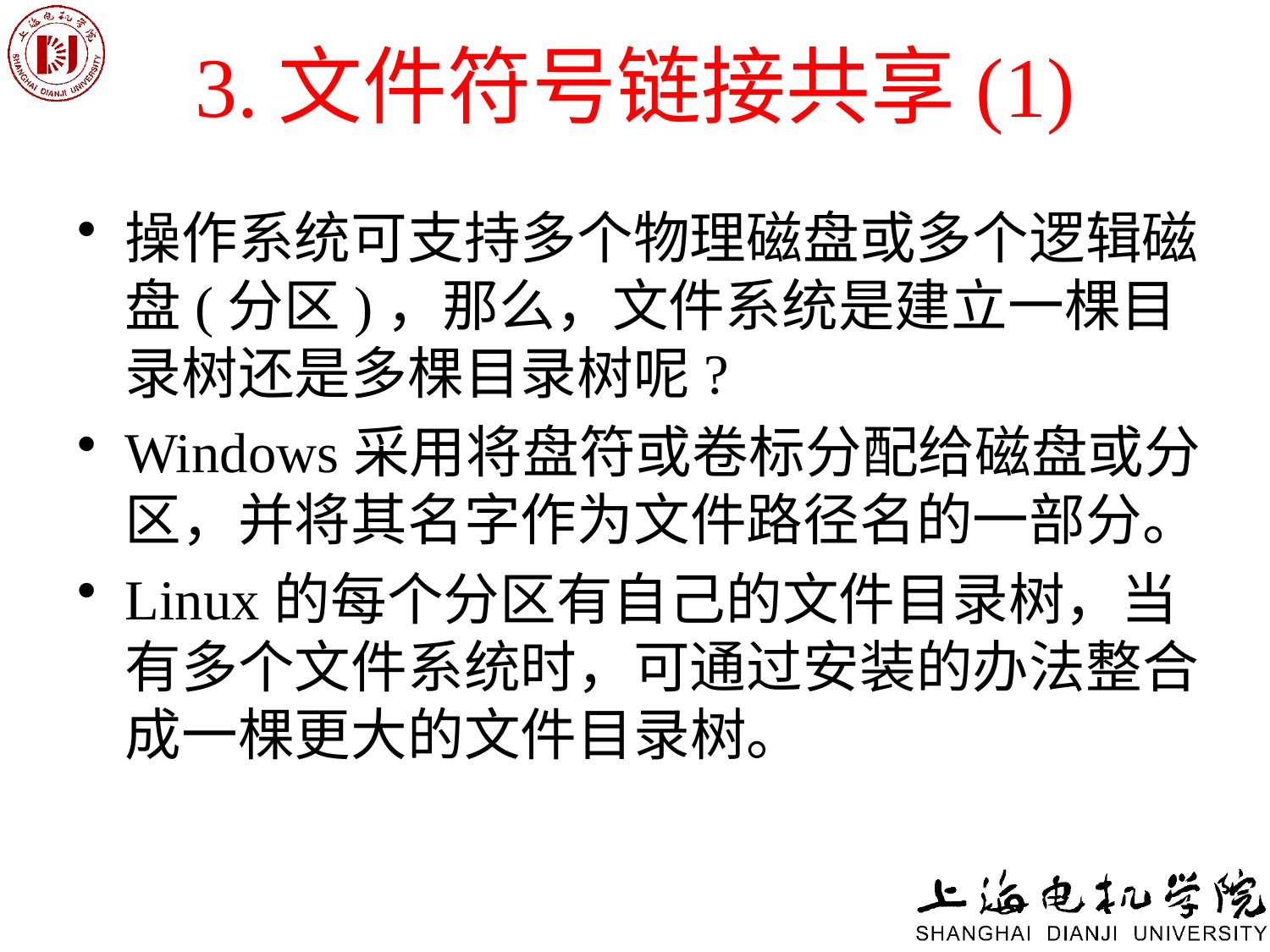

# 3.文件符号链接共享(1)
操作系统可支持多个物理磁盘或多个逻辑磁盘(分区)，那么，文件系统是建立一棵目录树还是多棵目录树呢?
Windows采用将盘符或卷标分配给磁盘或分区，并将其名字作为文件路径名的一部分。
Linux的每个分区有自己的文件目录树，当有多个文件系统时，可通过安装的办法整合成一棵更大的文件目录树。